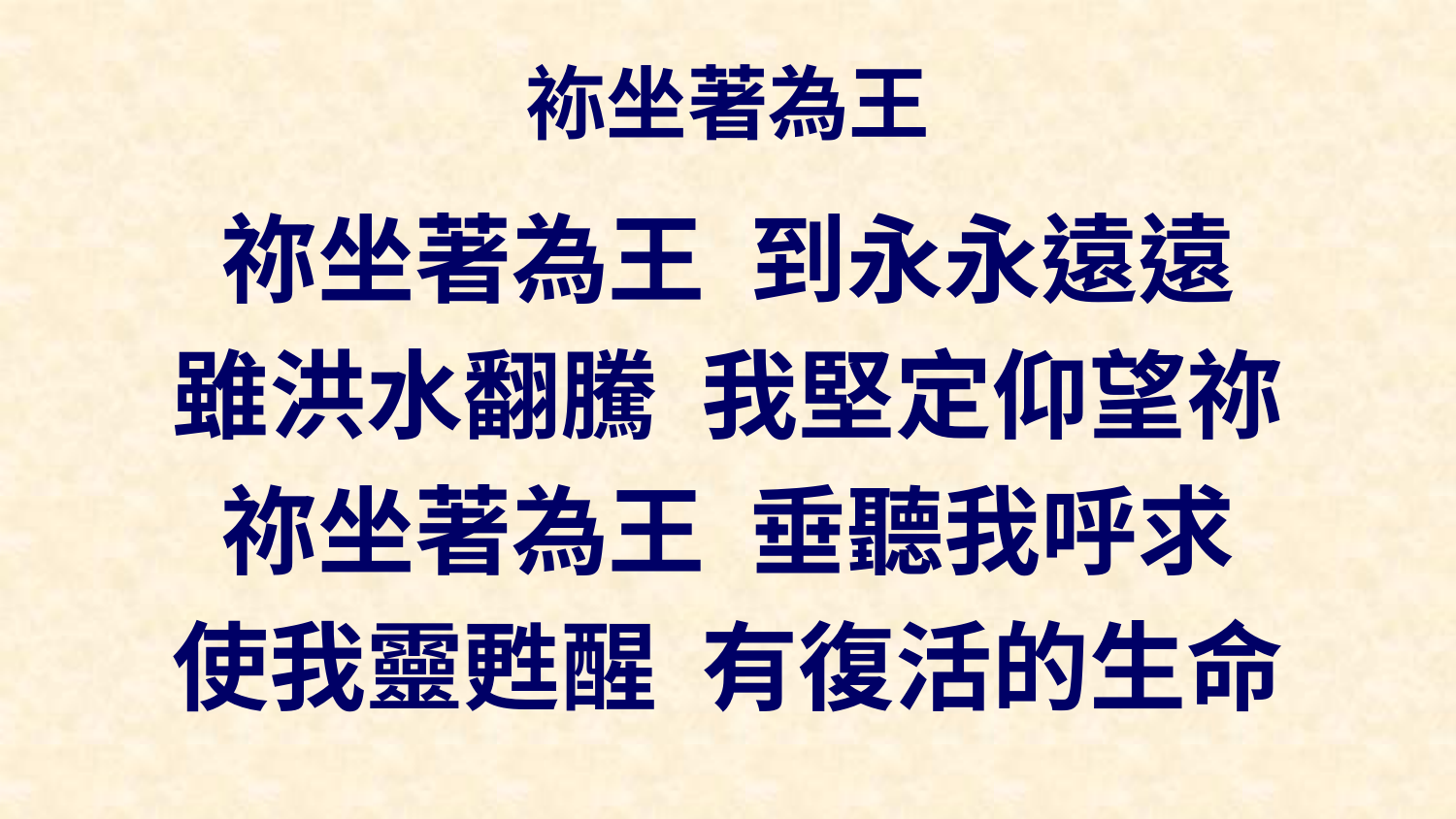

# 袮坐著為王
祢坐著為王  到永永遠遠
雖洪水翻騰  我堅定仰望祢
祢坐著為王  垂聽我呼求
使我靈甦醒  有復活的生命